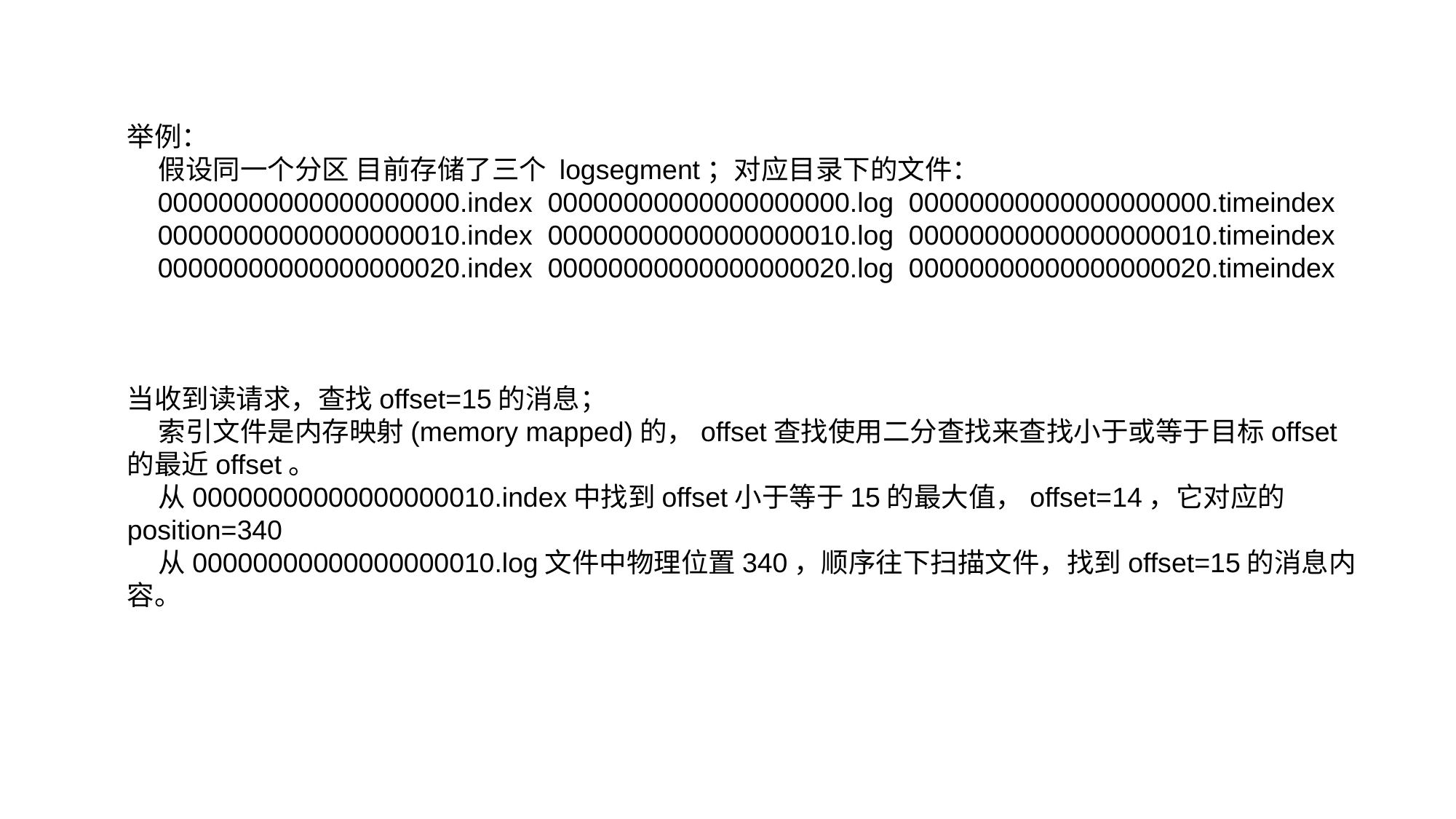

举例：
    假设同一个分区 目前存储了三个 logsegment；对应目录下的文件：
    00000000000000000000.index  00000000000000000000.log  00000000000000000000.timeindex
    00000000000000000010.index  00000000000000000010.log  00000000000000000010.timeindex
    00000000000000000020.index  00000000000000000020.log  00000000000000000020.timeindex

当收到读请求，查找offset=15的消息；
    索引文件是内存映射(memory mapped)的，offset查找使用二分查找来查找小于或等于目标offset的最近offset。
    从00000000000000000010.index中找到offset小于等于15的最大值，offset=14，它对应的position=340
    从00000000000000000010.log文件中物理位置340，顺序往下扫描文件，找到offset=15的消息内容。